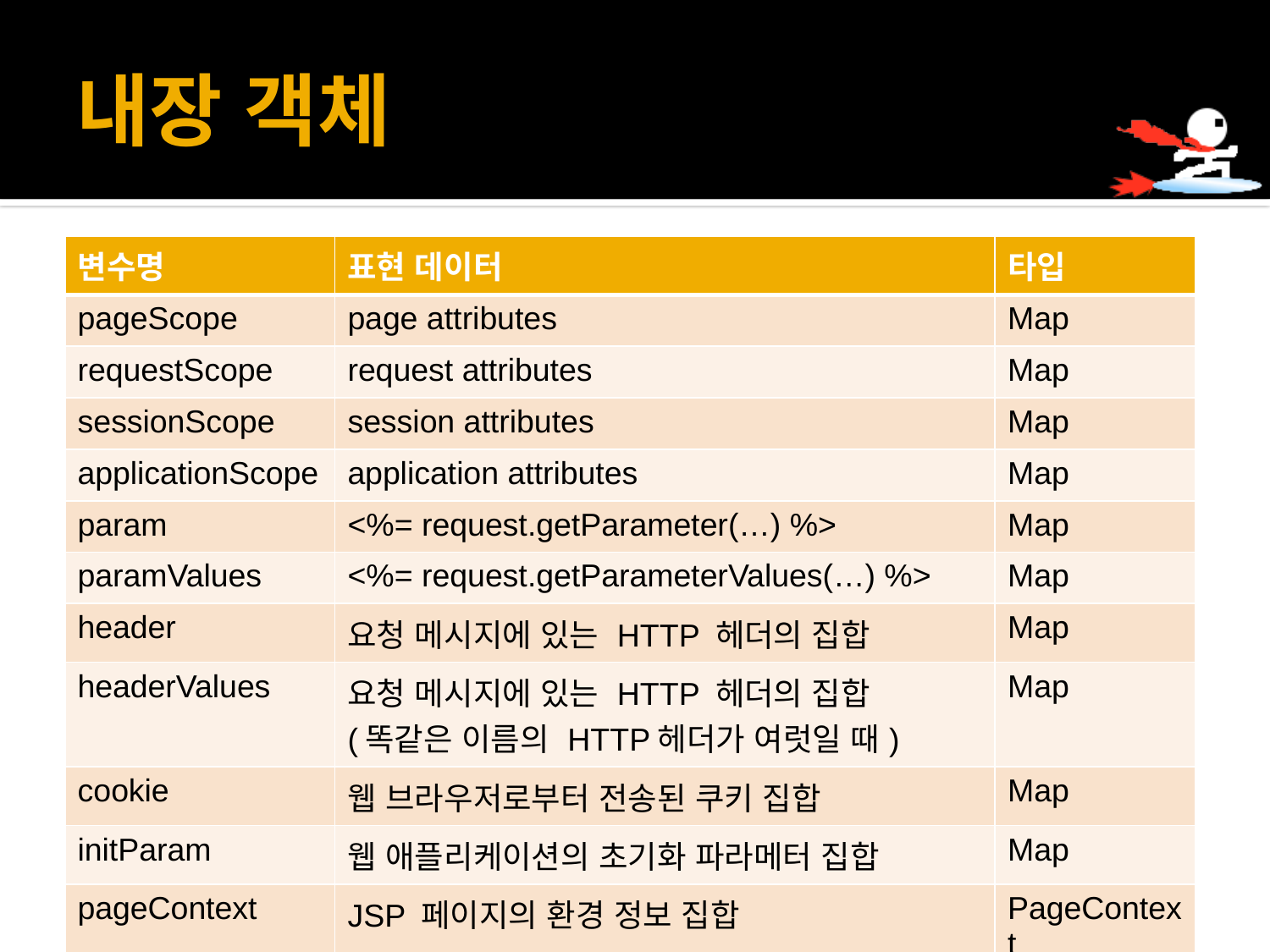

# 내장 객체
| 변수명 | 표현 데이터 | 타입 |
| --- | --- | --- |
| pageScope | page attributes | Map |
| requestScope | request attributes | Map |
| sessionScope | session attributes | Map |
| applicationScope | application attributes | Map |
| param | <%= request.getParameter(…) %> | Map |
| paramValues | <%= request.getParameterValues(…) %> | Map |
| header | 요청 메시지에 있는 HTTP 헤더의 집합 | Map |
| headerValues | 요청 메시지에 있는 HTTP 헤더의 집합 (똑같은 이름의 HTTP헤더가 여럿일 때) | Map |
| cookie | 웹 브라우저로부터 전송된 쿠키 집합 | Map |
| initParam | 웹 애플리케이션의 초기화 파라메터 집합 | Map |
| pageContext | JSP 페이지의 환경 정보 집합 | PageContext |